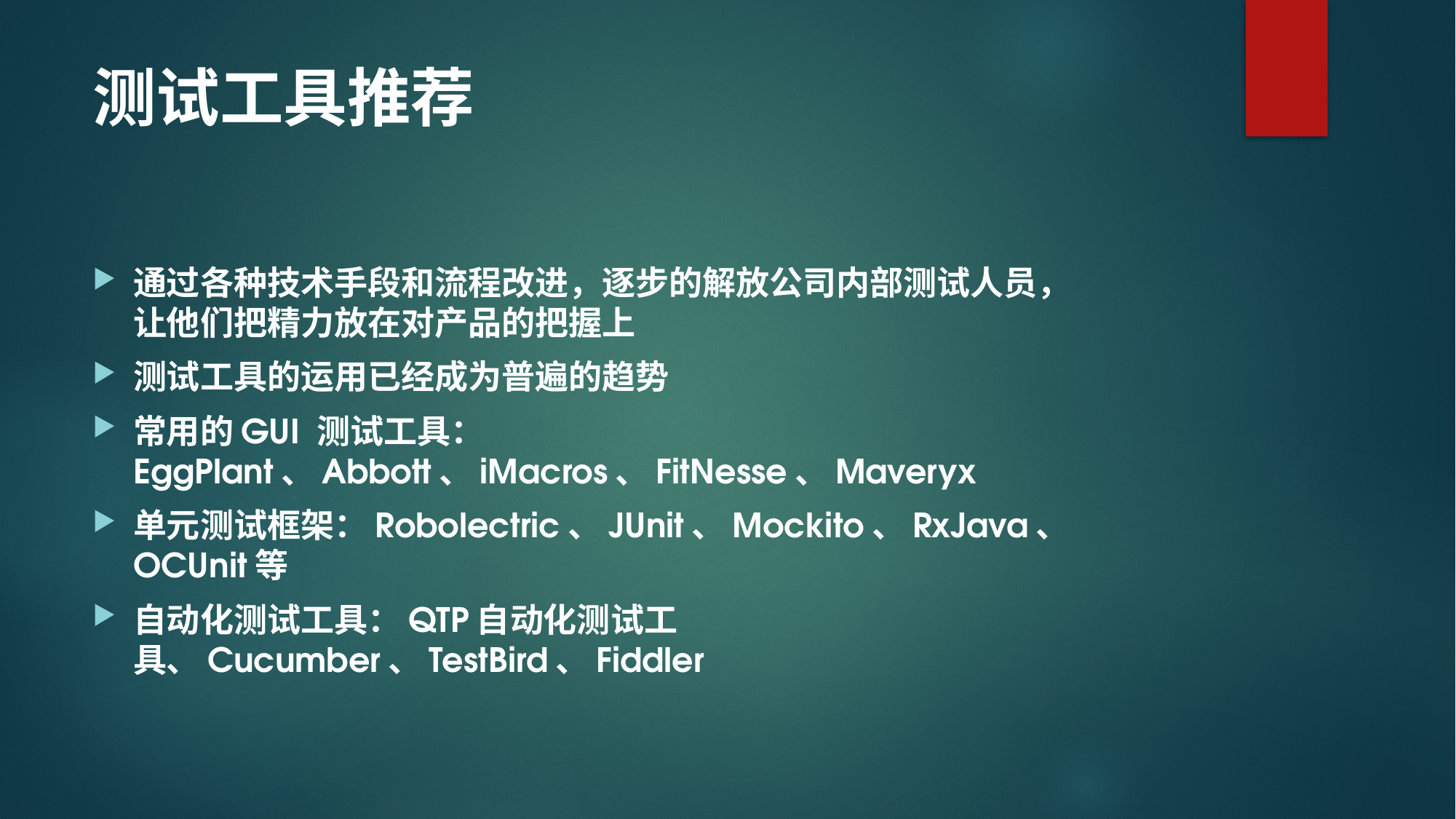

# 测试工具推荐
通过各种技术手段和流程改进，逐步的解放公司内部测试人员，让他们把精力放在对产品的把握上
测试工具的运用已经成为普遍的趋势
常用的GUI 测试工具：EggPlant、Abbott、iMacros、FitNesse、Maveryx
单元测试框架：Robolectric、JUnit、Mockito、RxJava、OCUnit等
自动化测试工具：QTP自动化测试工具、Cucumber、TestBird、Fiddler